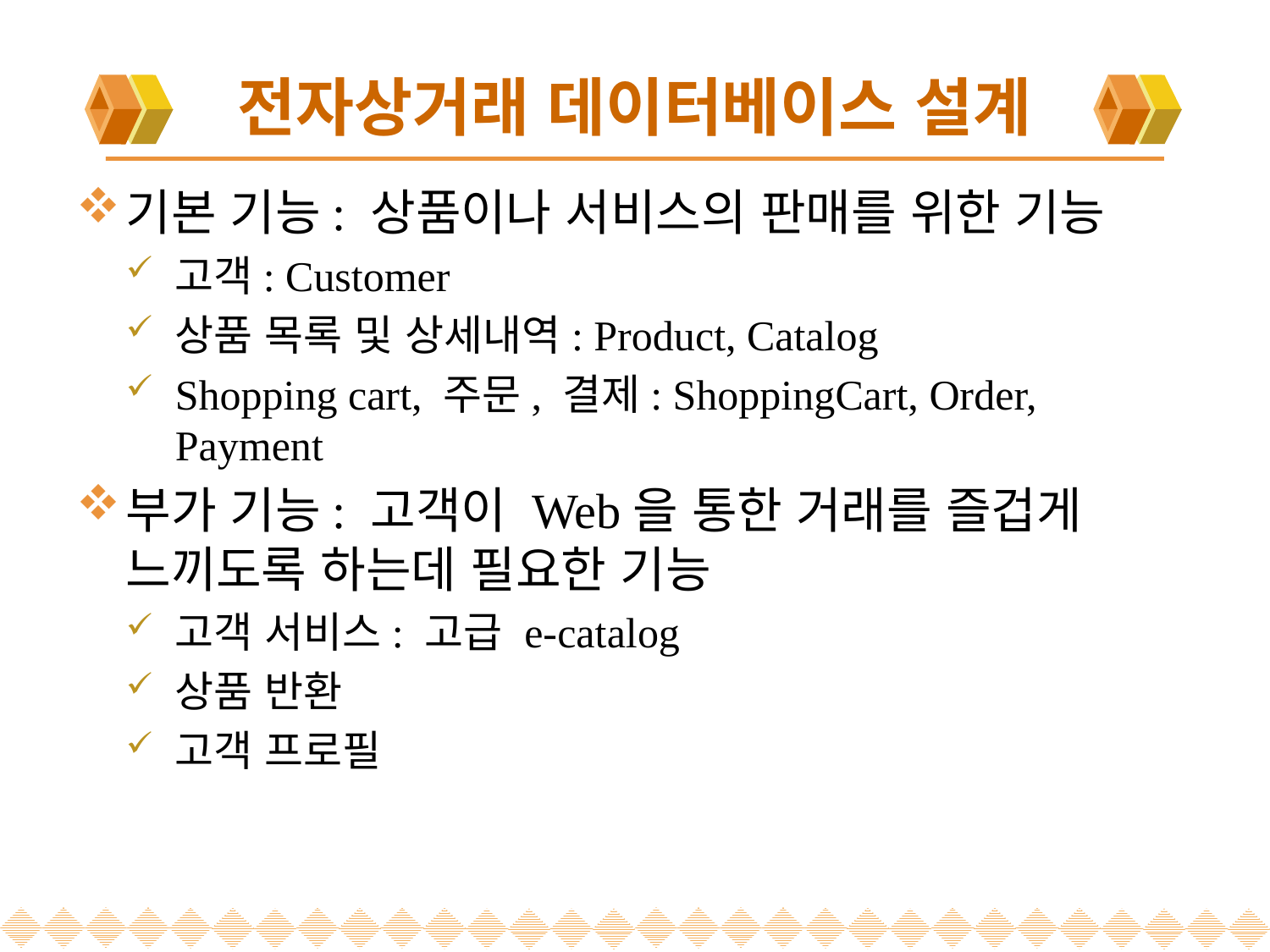

# 전자상거래 데이터베이스 설계
기본 기능: 상품이나 서비스의 판매를 위한 기능
고객: Customer
상품 목록 및 상세내역: Product, Catalog
Shopping cart, 주문, 결제: ShoppingCart, Order, Payment
부가 기능: 고객이 Web을 통한 거래를 즐겁게 느끼도록 하는데 필요한 기능
고객 서비스: 고급 e-catalog
상품 반환
고객 프로필